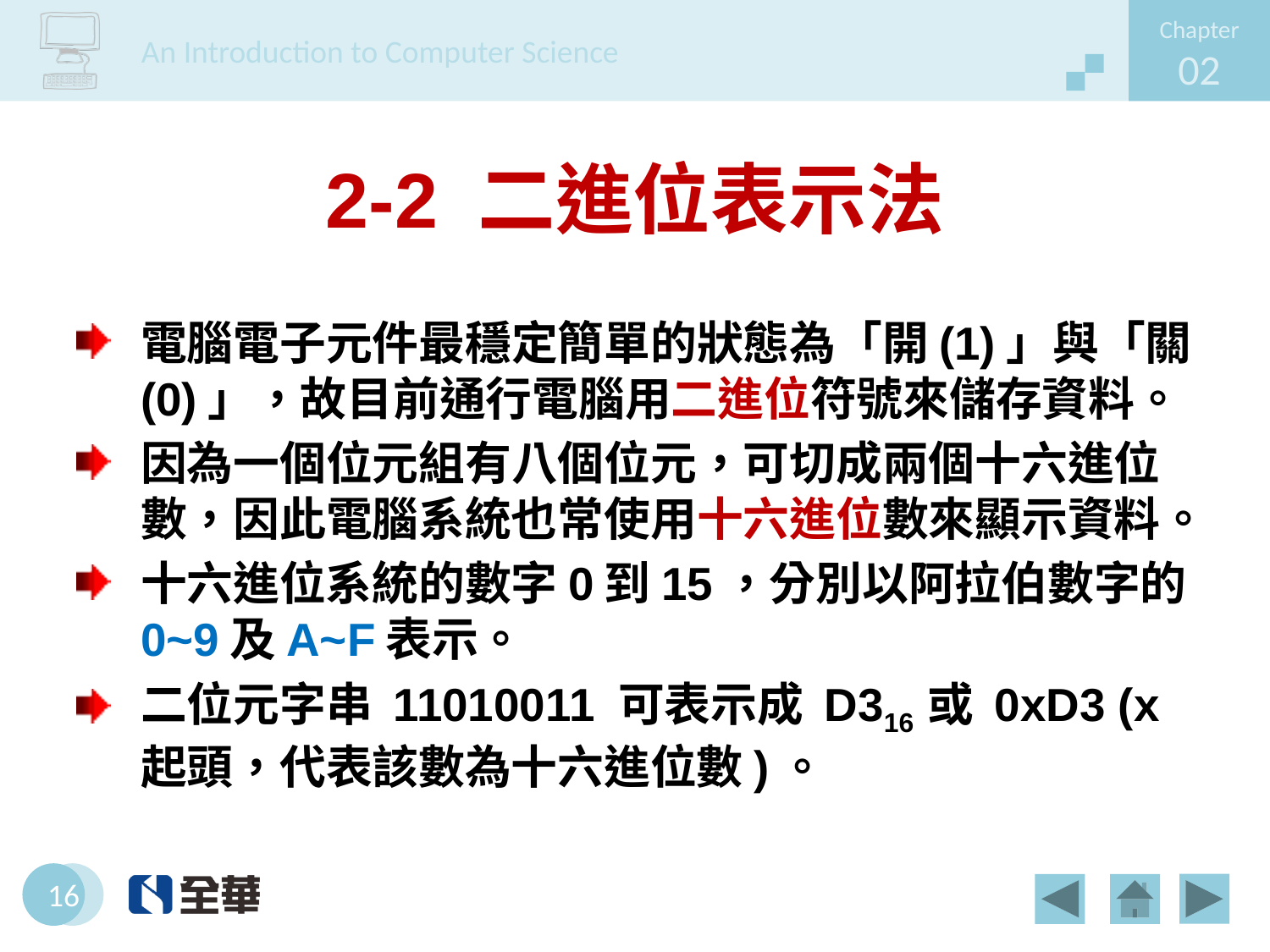

# 2-2 二進位表示法
電腦電子元件最穩定簡單的狀態為「開(1)」與「關(0)」，故目前通行電腦用二進位符號來儲存資料。
因為一個位元組有八個位元，可切成兩個十六進位數，因此電腦系統也常使用十六進位數來顯示資料。
十六進位系統的數字0到15，分別以阿拉伯數字的0~9及A~F表示。
二位元字串 11010011 可表示成 D316 或 0xD3 (x起頭，代表該數為十六進位數)。